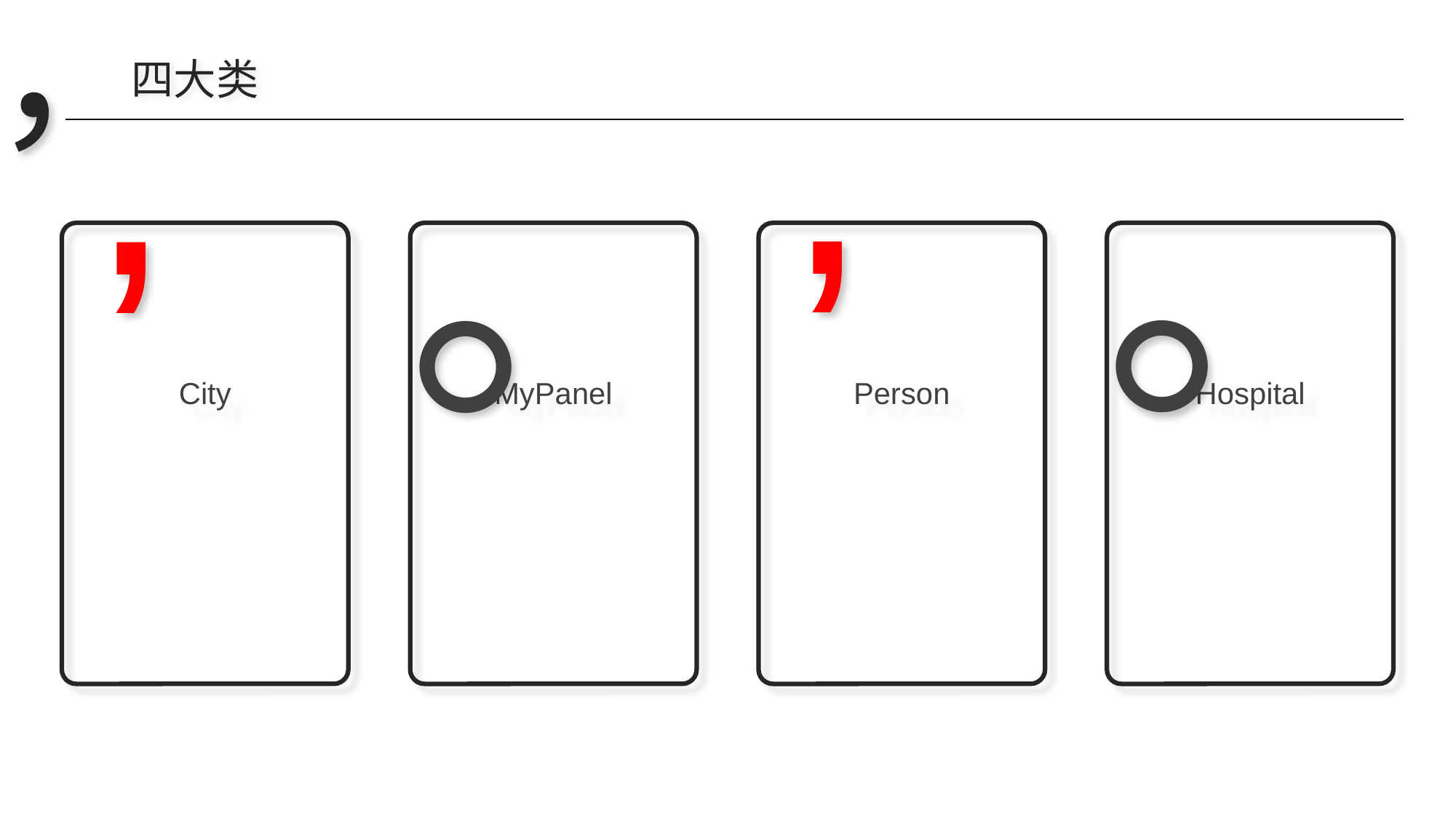

，
,
。
,
。

City

MyPanel

Person

Hospital
四大类